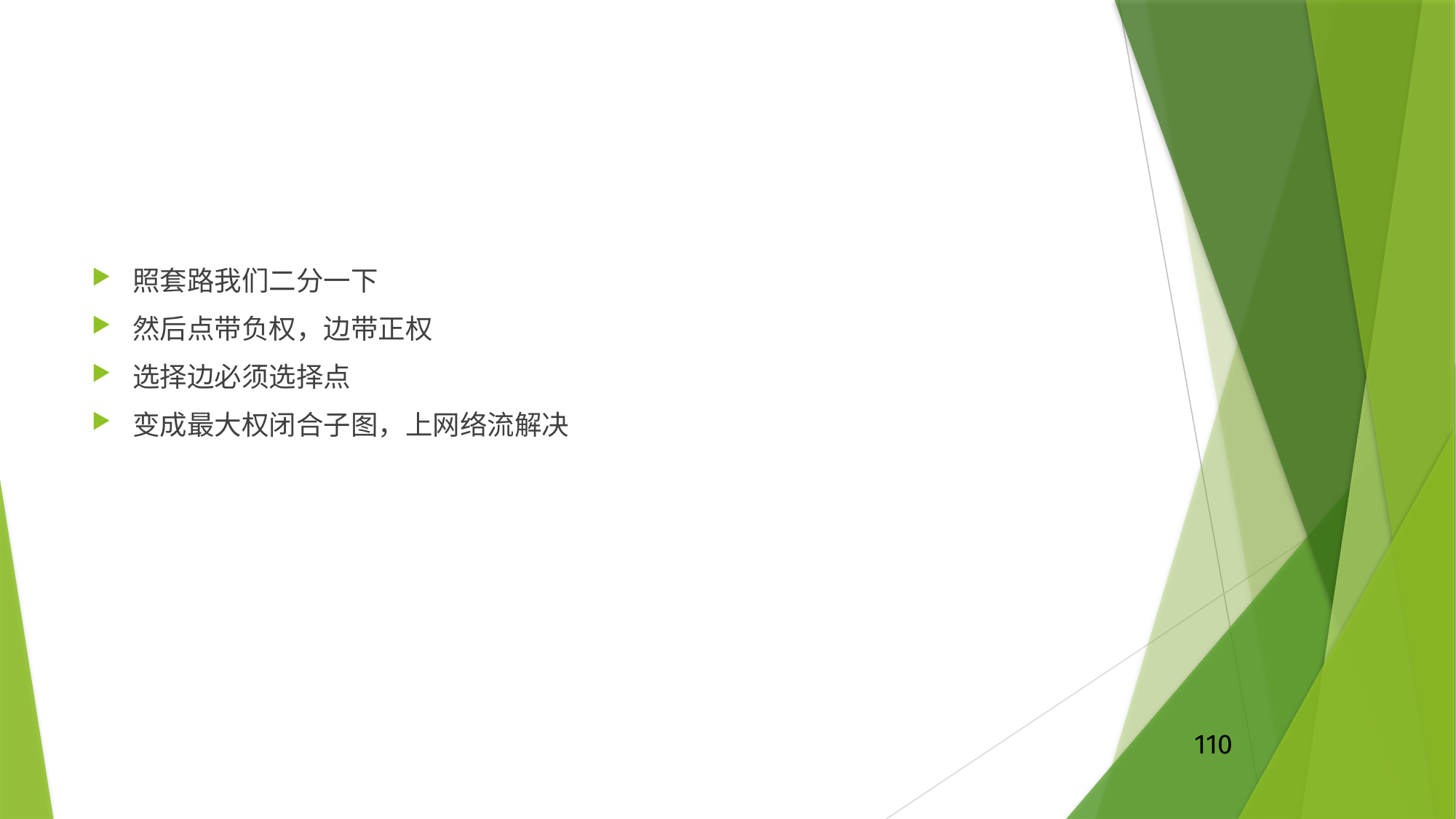

#
照套路我们二分一下
然后点带负权，边带正权
选择边必须选择点
变成最大权闭合子图，上网络流解决
110